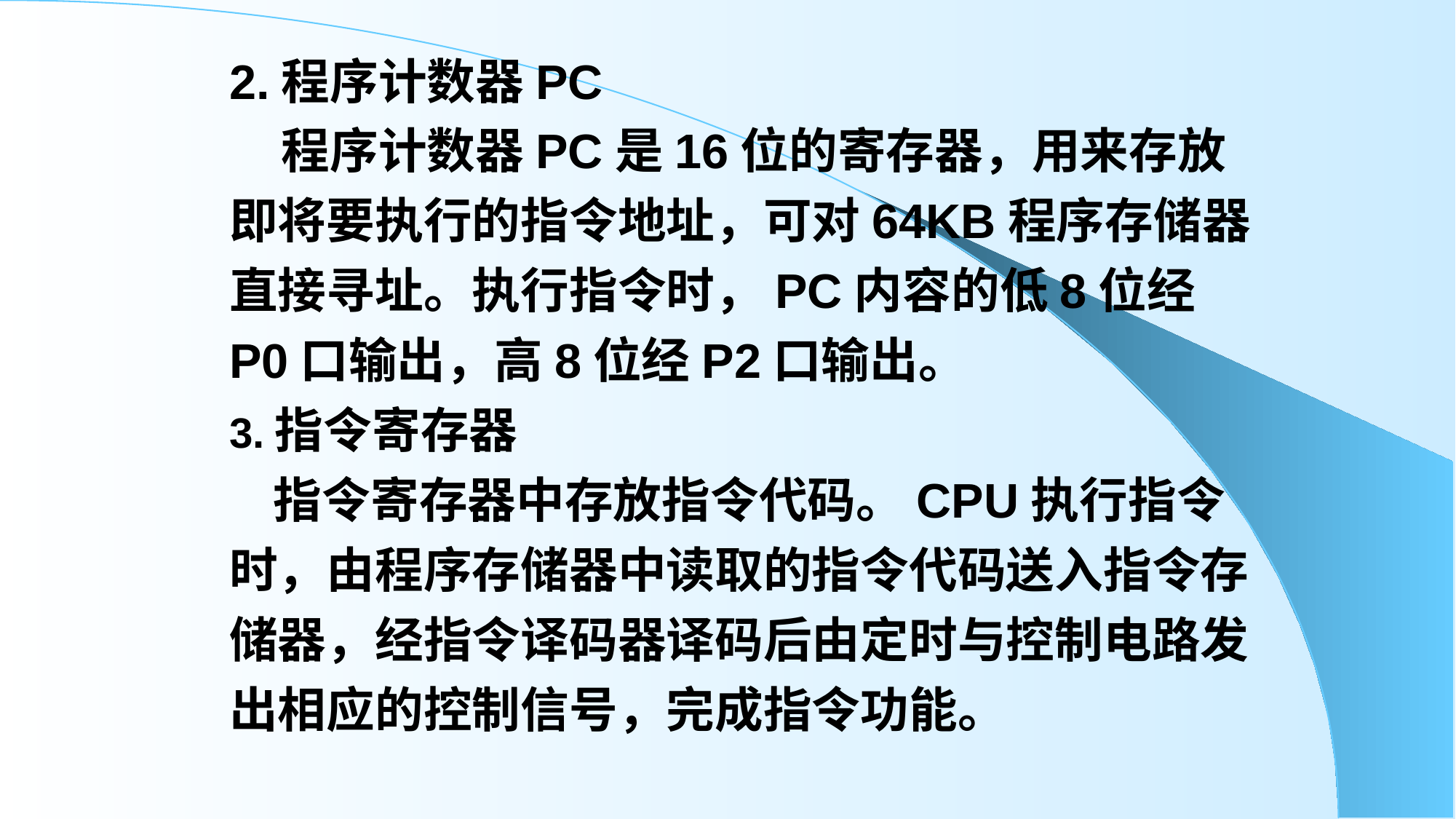

2.程序计数器PC
   程序计数器PC是16位的寄存器，用来存放即将要执行的指令地址，可对64KB程序存储器直接寻址。执行指令时，PC内容的低8位经P0口输出，高8位经P2口输出。
3.指令寄存器
    指令寄存器中存放指令代码。CPU执行指令时，由程序存储器中读取的指令代码送入指令存储器，经指令译码器译码后由定时与控制电路发出相应的控制信号，完成指令功能。